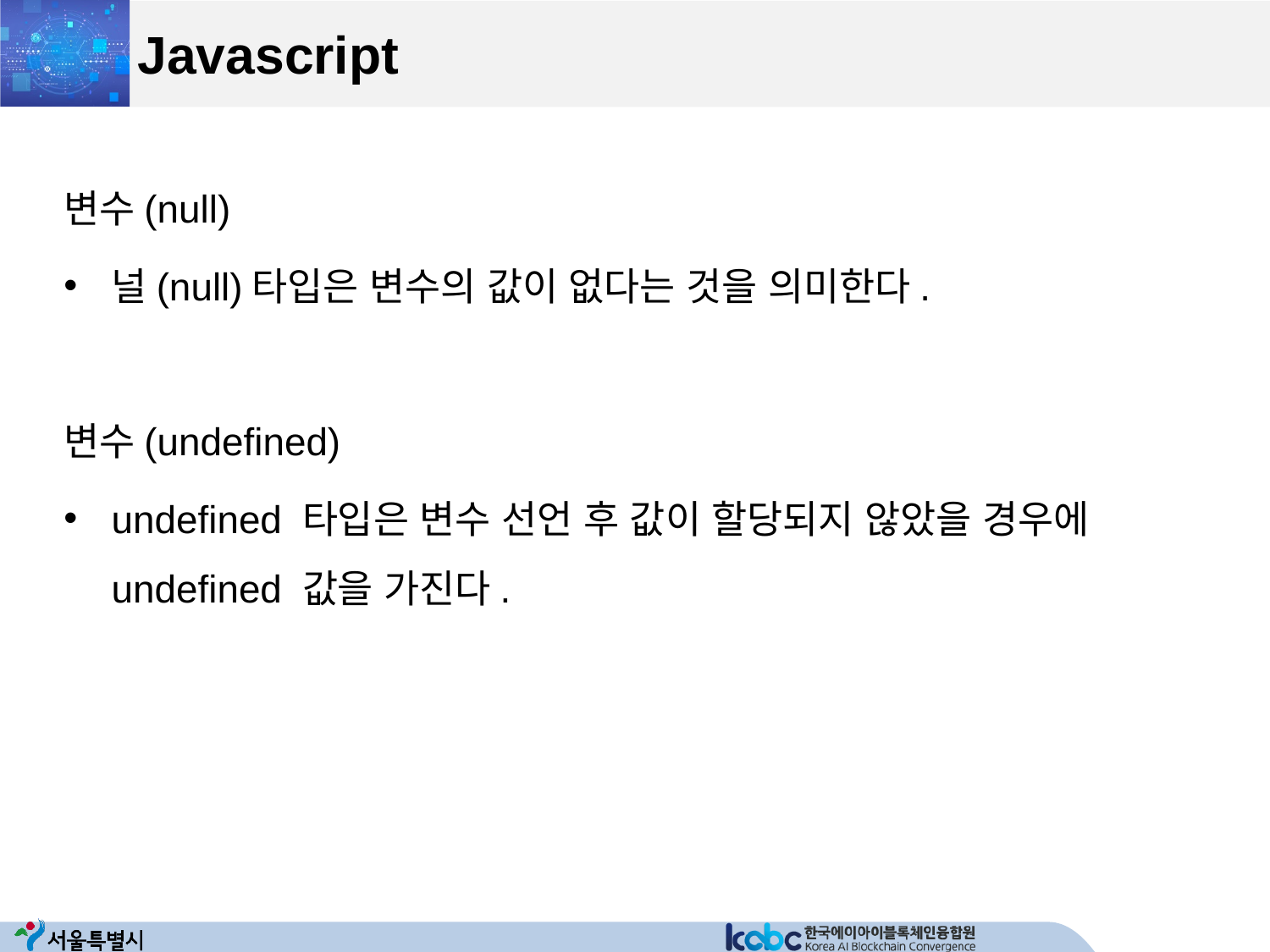

# Javascript
변수(null)
널(null)타입은 변수의 값이 없다는 것을 의미한다.

변수(undefined)
undefined 타입은 변수 선언 후 값이 할당되지 않았을 경우에 undefined 값을 가진다.